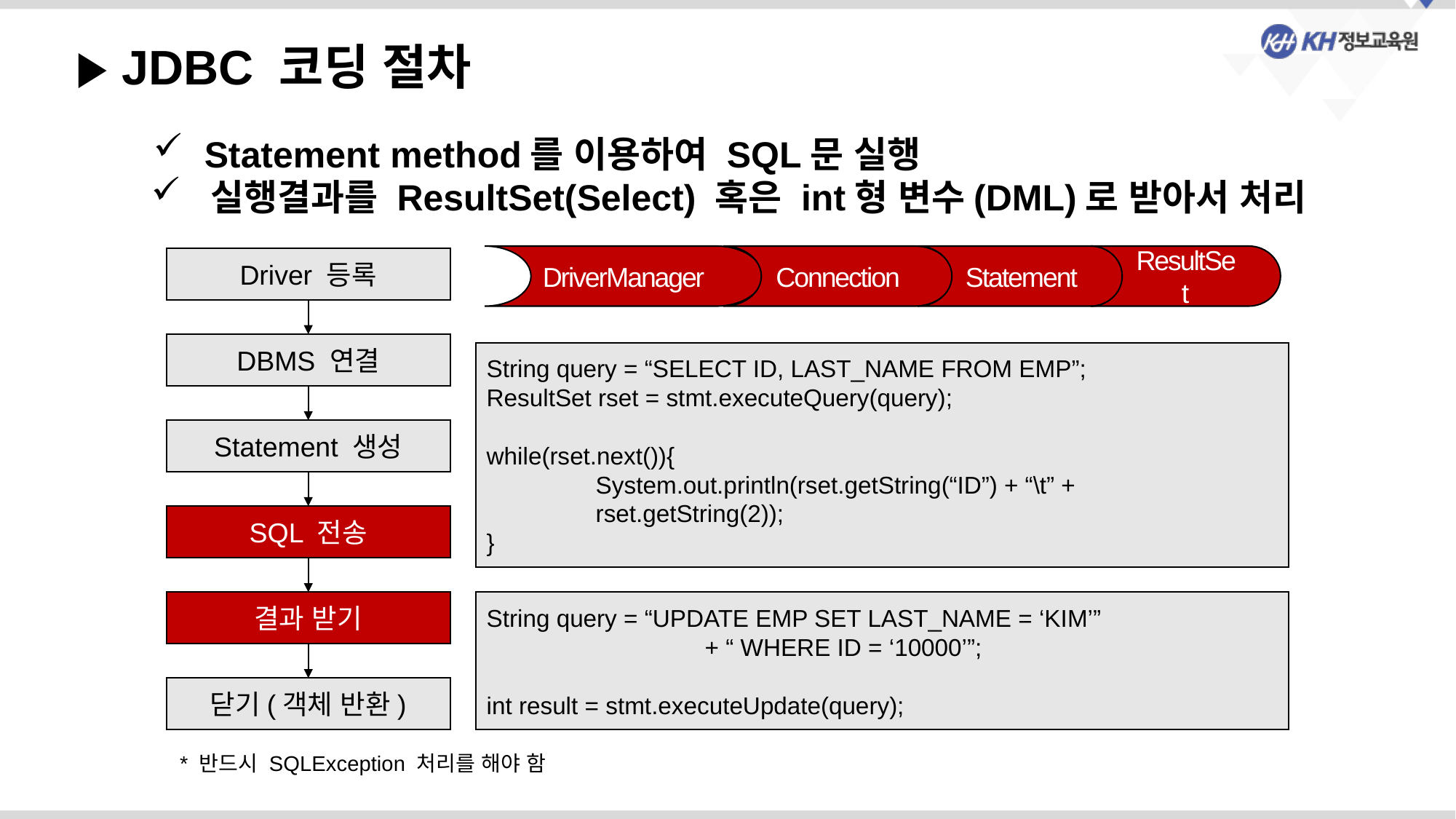

▶ JDBC 코딩 절차
 Statement method를 이용하여 SQL문 실행
 실행결과를 ResultSet(Select) 혹은 int형 변수(DML)로 받아서 처리
DriverManager
Connection
Statement
ResultSet
Driver 등록
DBMS 연결
String query = “SELECT ID, LAST_NAME FROM EMP”;
ResultSet rset = stmt.executeQuery(query);

while(rset.next()){
	System.out.println(rset.getString(“ID”) + “\t” +
	rset.getString(2));
}
Statement 생성
SQL 전송
결과 받기
String query = “UPDATE EMP SET LAST_NAME = ‘KIM’”
		+ “ WHERE ID = ‘10000’”;

int result = stmt.executeUpdate(query);
닫기(객체 반환)
* 반드시 SQLException 처리를 해야 함